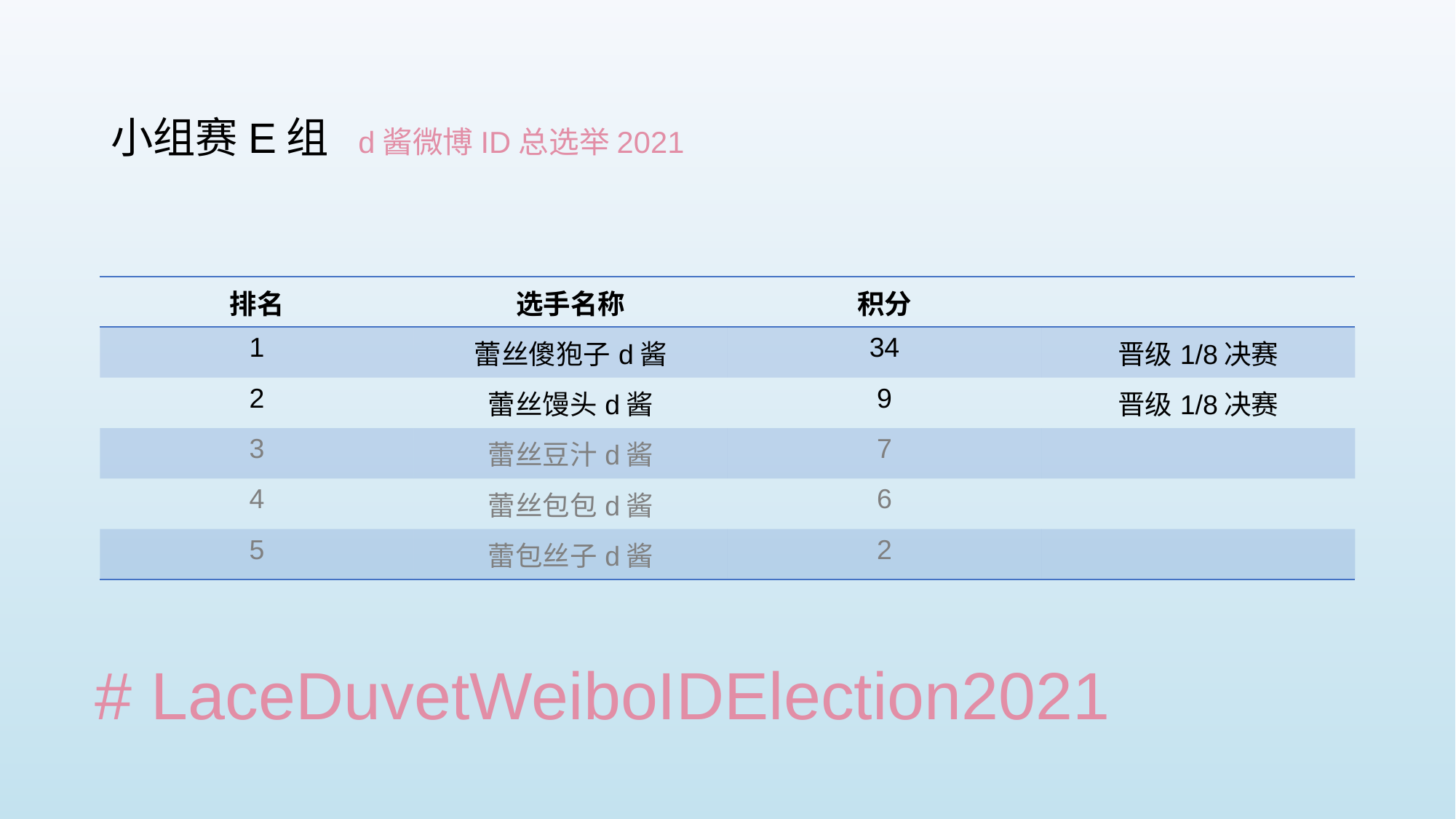

小组赛E组  d酱微博ID总选举2021
| 排名 | 选手名称 | 积分 |  |
| --- | --- | --- | --- |
| 1 | 蕾丝傻狍子d酱 | 34 | 晋级1/8决赛 |
| 2 | 蕾丝馒头d酱 | 9 | 晋级1/8决赛 |
| 3 | 蕾丝豆汁d酱 | 7 |  |
| 4 | 蕾丝包包d酱 | 6 |  |
| 5 | 蕾包丝子d酱 | 2 |  |
# # LaceDuvetWeiboIDElection2021